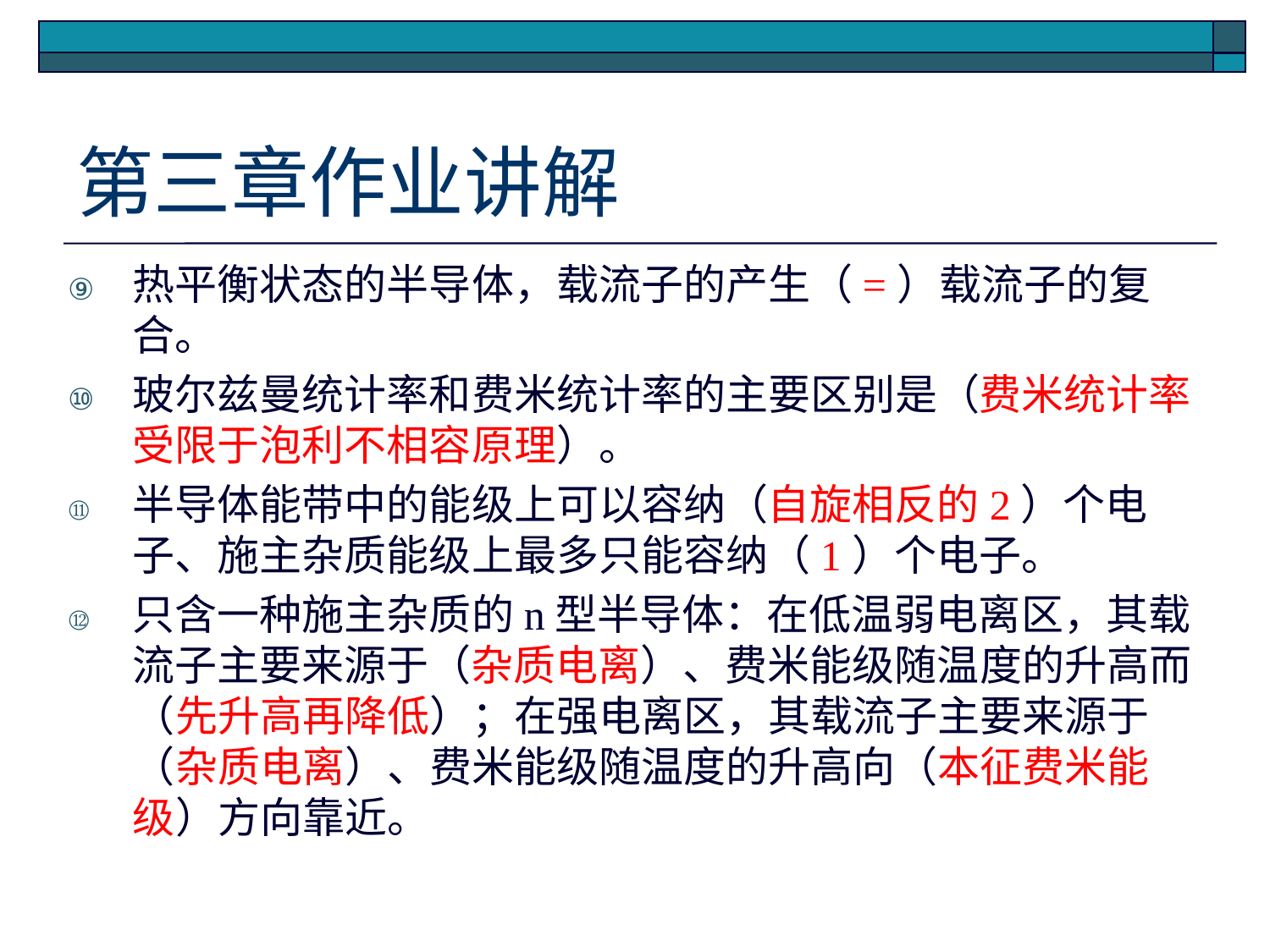

# 第三章作业讲解
热平衡状态的半导体，载流子的产生（=）载流子的复合。
玻尔兹曼统计率和费米统计率的主要区别是（费米统计率受限于泡利不相容原理）。
半导体能带中的能级上可以容纳（自旋相反的2）个电子、施主杂质能级上最多只能容纳（1）个电子。
只含一种施主杂质的n型半导体：在低温弱电离区，其载流子主要来源于（杂质电离）、费米能级随温度的升高而（先升高再降低）；在强电离区，其载流子主要来源于（杂质电离）、费米能级随温度的升高向（本征费米能级）方向靠近。

4